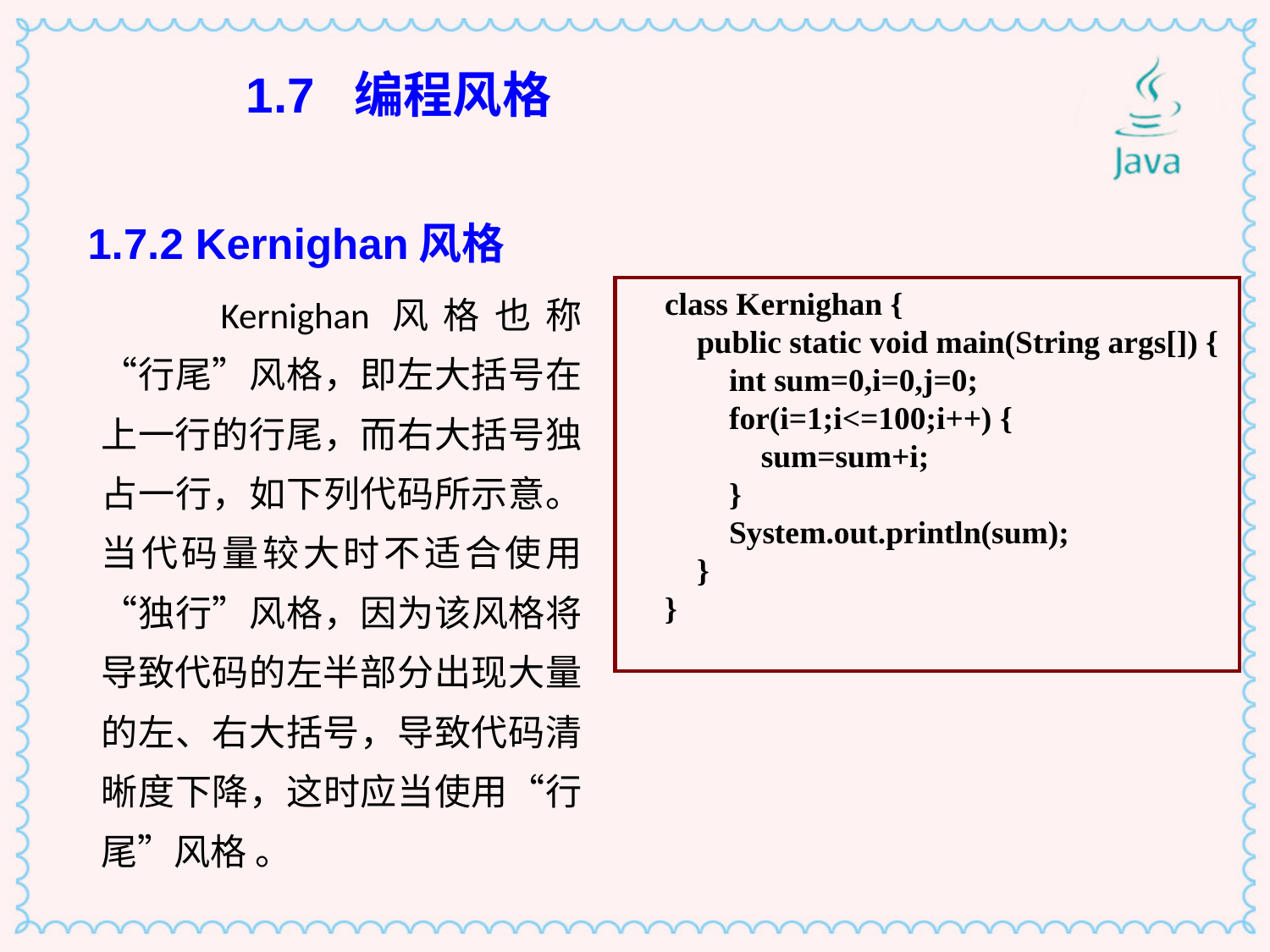

# 1.7  编程风格
1.7.2 Kernighan风格
	Kernighan风格也称“行尾”风格，即左大括号在上一行的行尾，而右大括号独占一行，如下列代码所示意。当代码量较大时不适合使用“独行”风格，因为该风格将导致代码的左半部分出现大量的左、右大括号，导致代码清晰度下降，这时应当使用“行尾”风格 。
class Kernighan {
    public static void main(String args[]) {
        int sum=0,i=0,j=0;
        for(i=1;i<=100;i++) {
            sum=sum+i;
        }
        System.out.println(sum);
    }
}